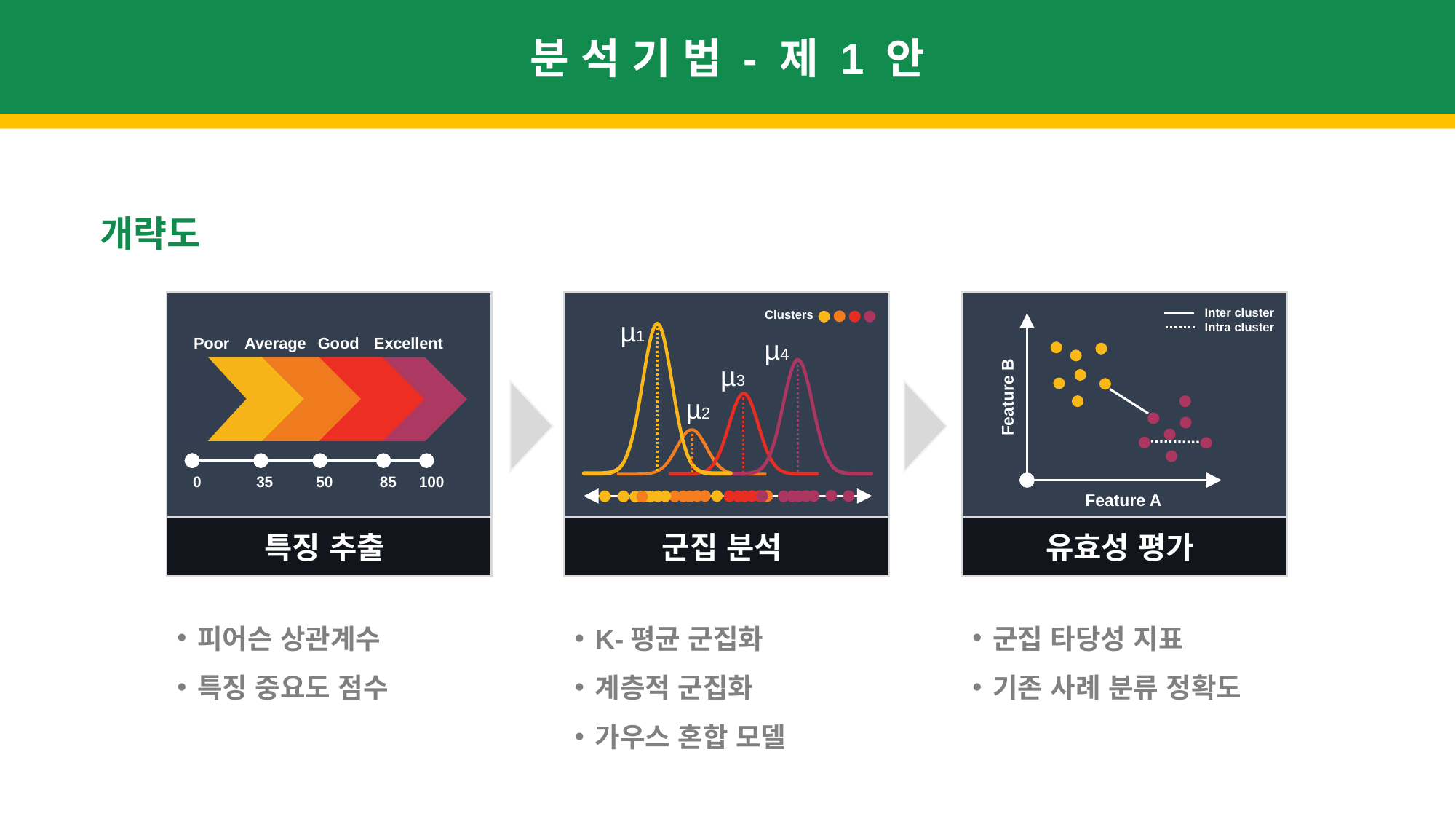

분 석 기 법 - 제 1 안
개략도

Inter cluster
Intra cluster
Clusters
µ1

µ4
Poor
Average
Good
Excellent

µ3

Feature B
µ2

0
35
50
85
100
Feature A

특징 추출
군집 분석
유효성 평가
피어슨 상관계수
특징 중요도 점수
K-평균 군집화
계층적 군집화
가우스 혼합 모델
군집 타당성 지표
기존 사례 분류 정확도